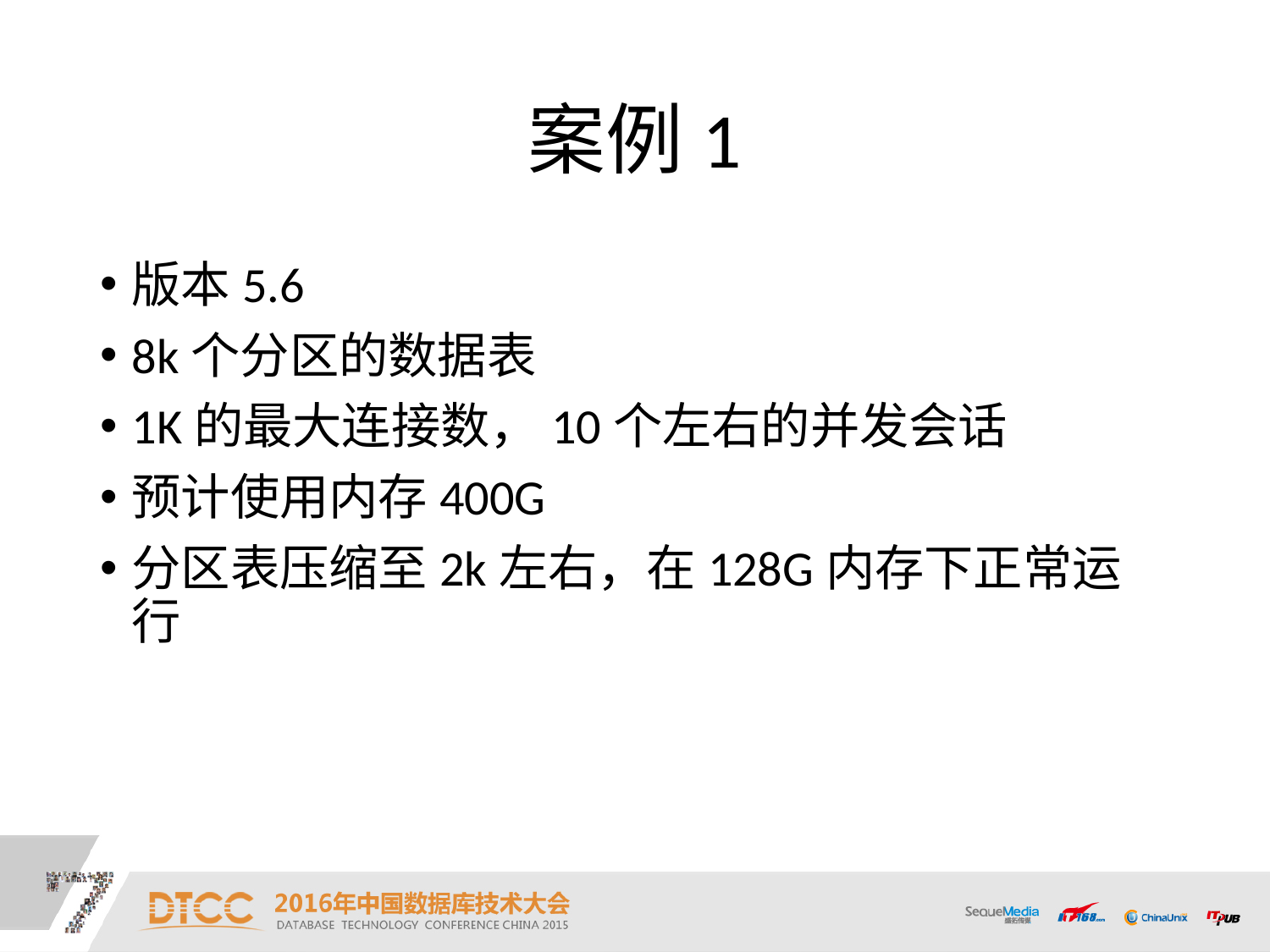

# 案例1
版本5.6
8k个分区的数据表
1K的最大连接数，10个左右的并发会话
预计使用内存400G
分区表压缩至2k左右，在128G内存下正常运行